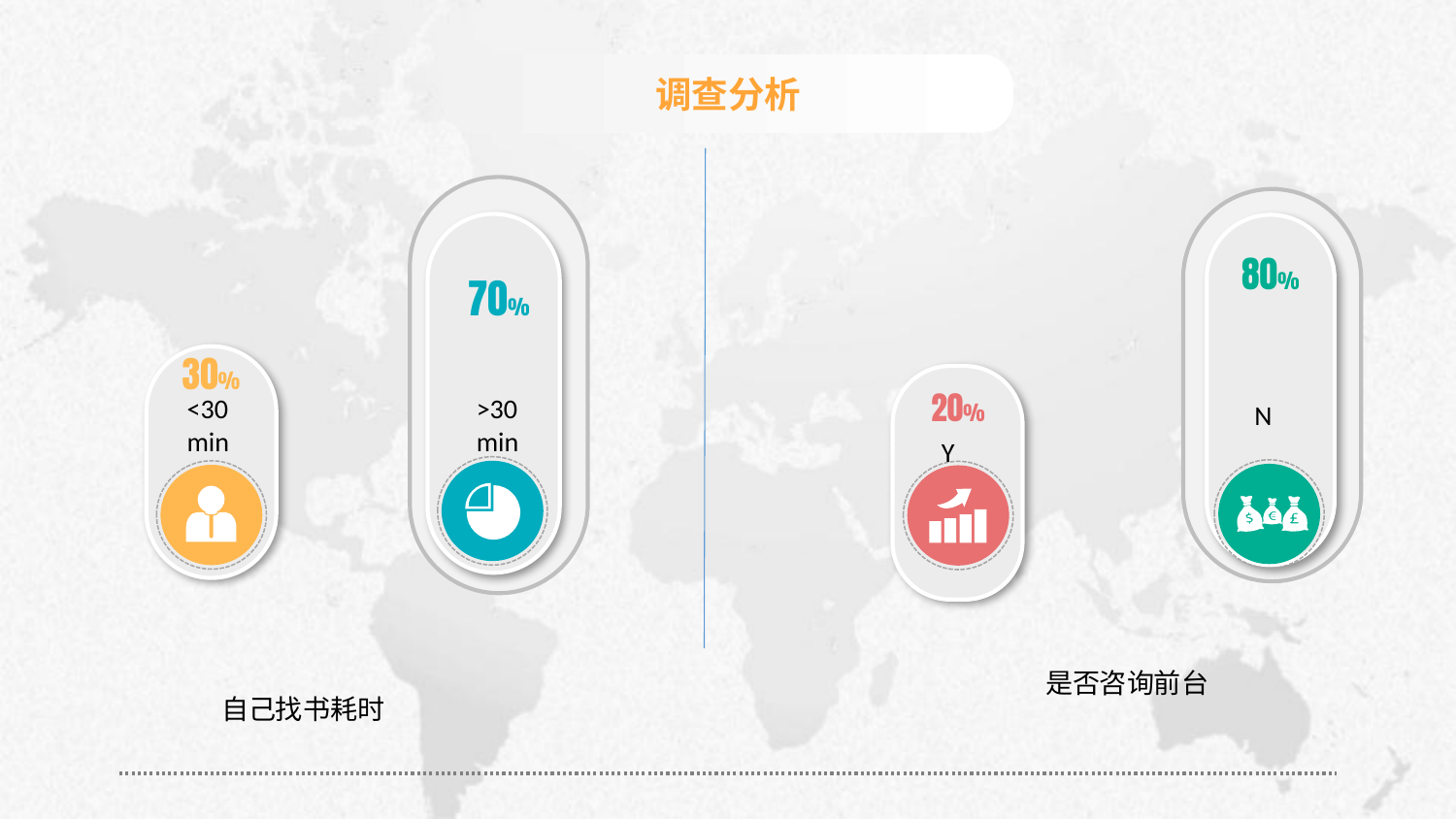

调查分析

80%
70%

30%

20%
<30min
>30min
N
Y

是否咨询前台
自己找书耗时